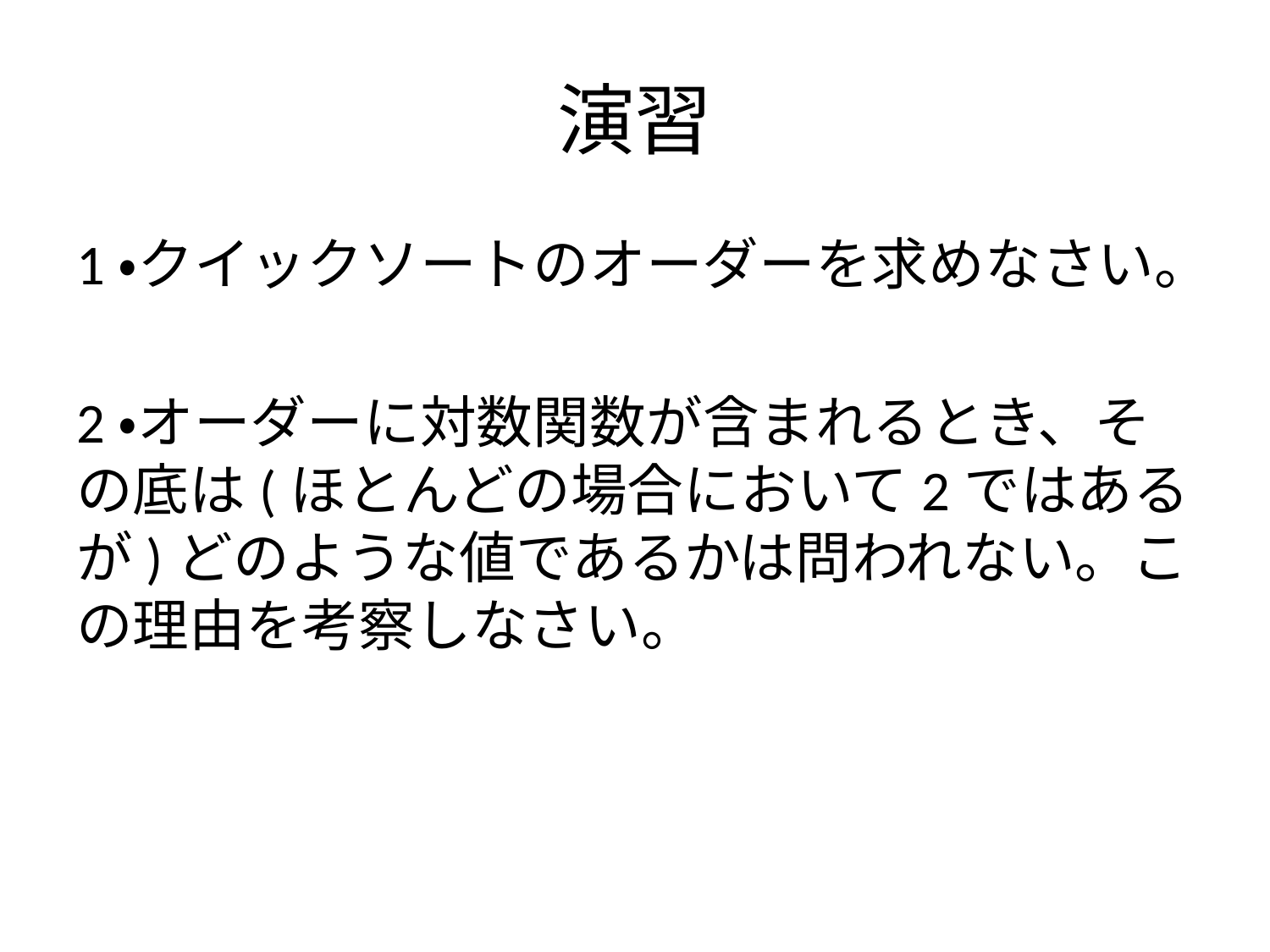

# 演習
1・クイックソートのオーダーを求めなさい。

2・オーダーに対数関数が含まれるとき、その底は(ほとんどの場合において2ではあるが)どのような値であるかは問われない。この理由を考察しなさい。